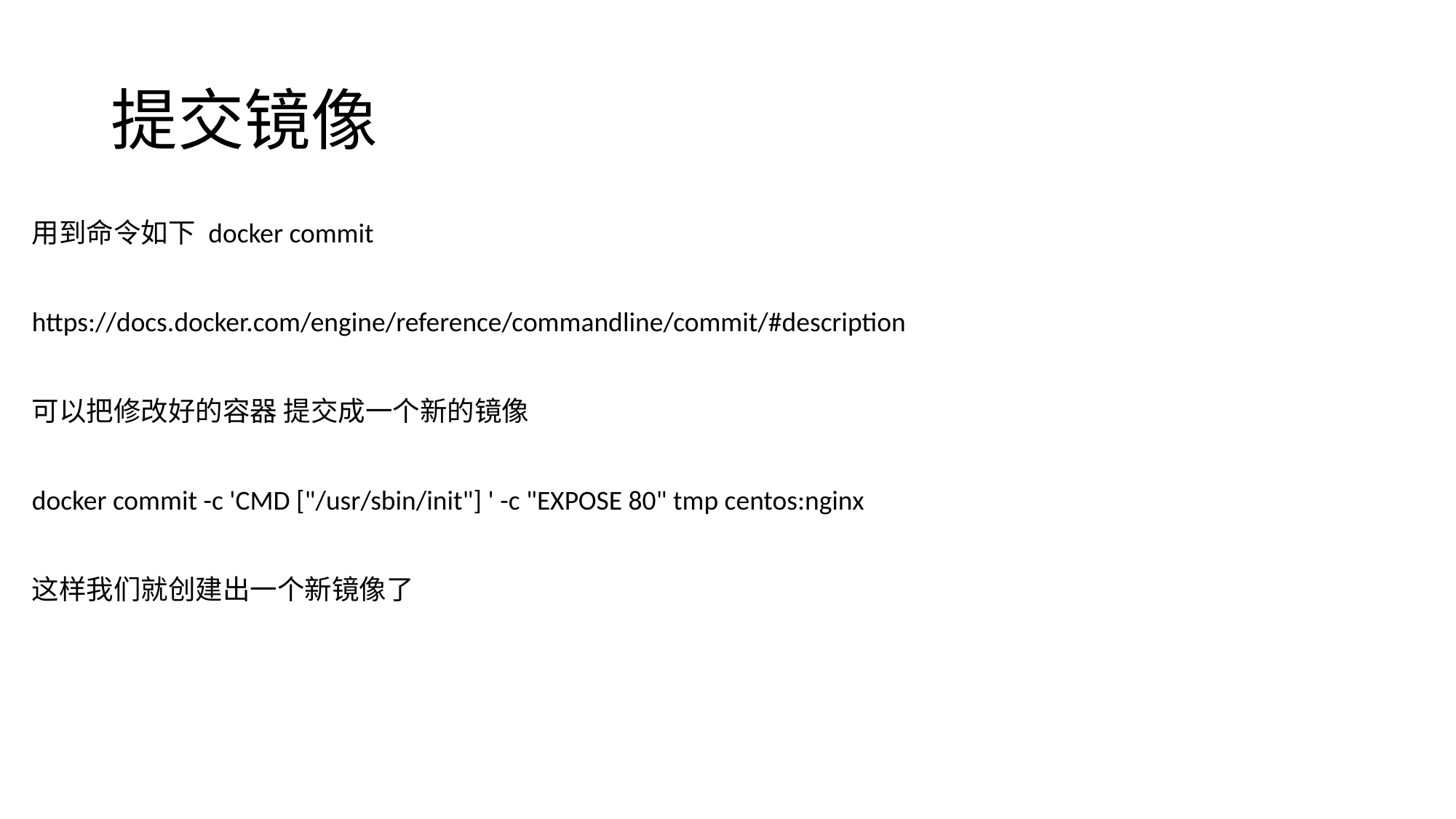

# 提交镜像
用到命令如下 docker commit

https://docs.docker.com/engine/reference/commandline/commit/#description

可以把修改好的容器 提交成一个新的镜像

docker commit -c 'CMD ["/usr/sbin/init"] ' -c "EXPOSE 80" tmp centos:nginx

这样我们就创建出一个新镜像了